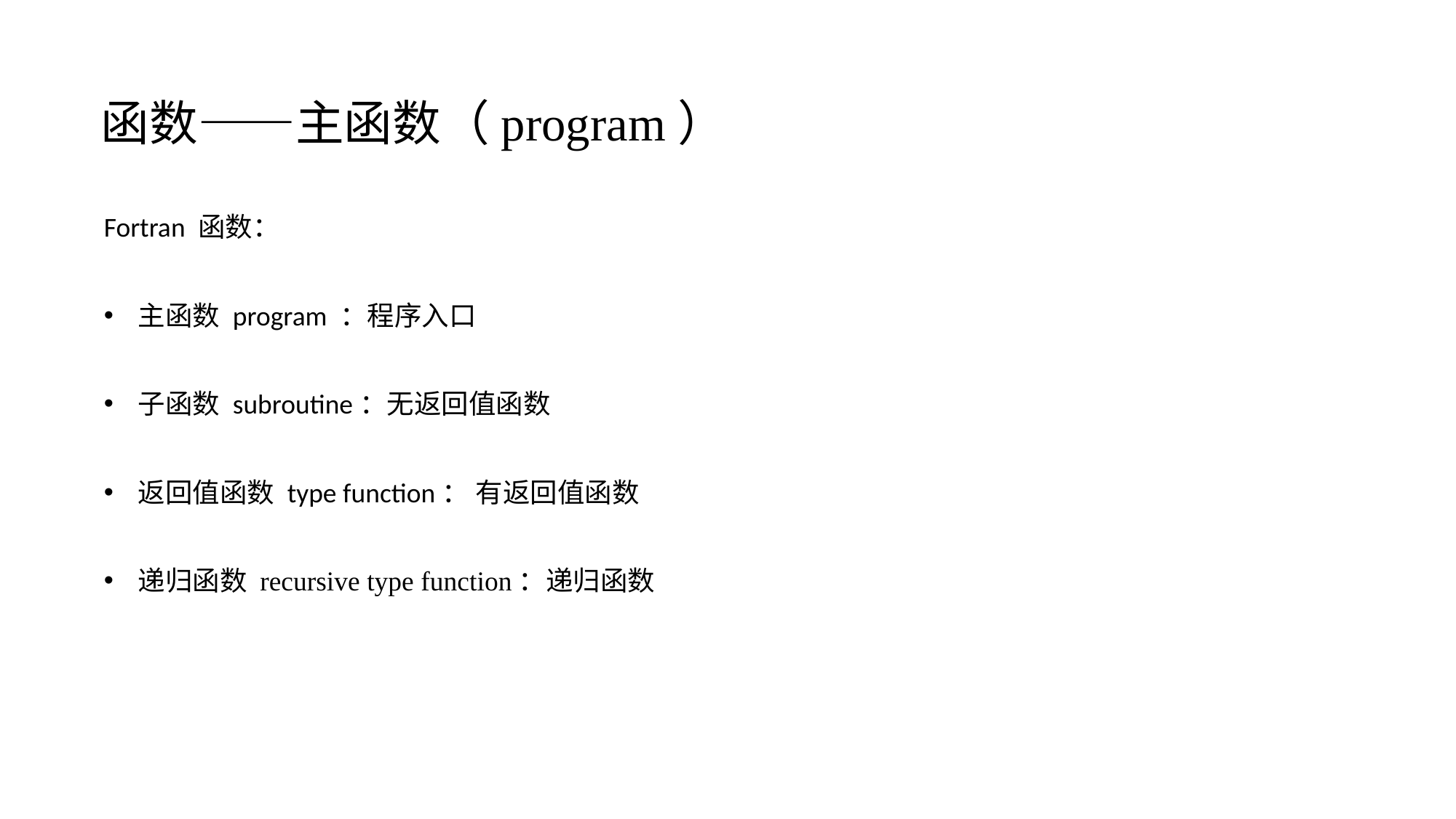

函数——主函数（program）
Fortran 函数：
主函数 program ：程序入口
子函数 subroutine：无返回值函数
返回值函数 type function： 有返回值函数
递归函数 recursive type function：递归函数